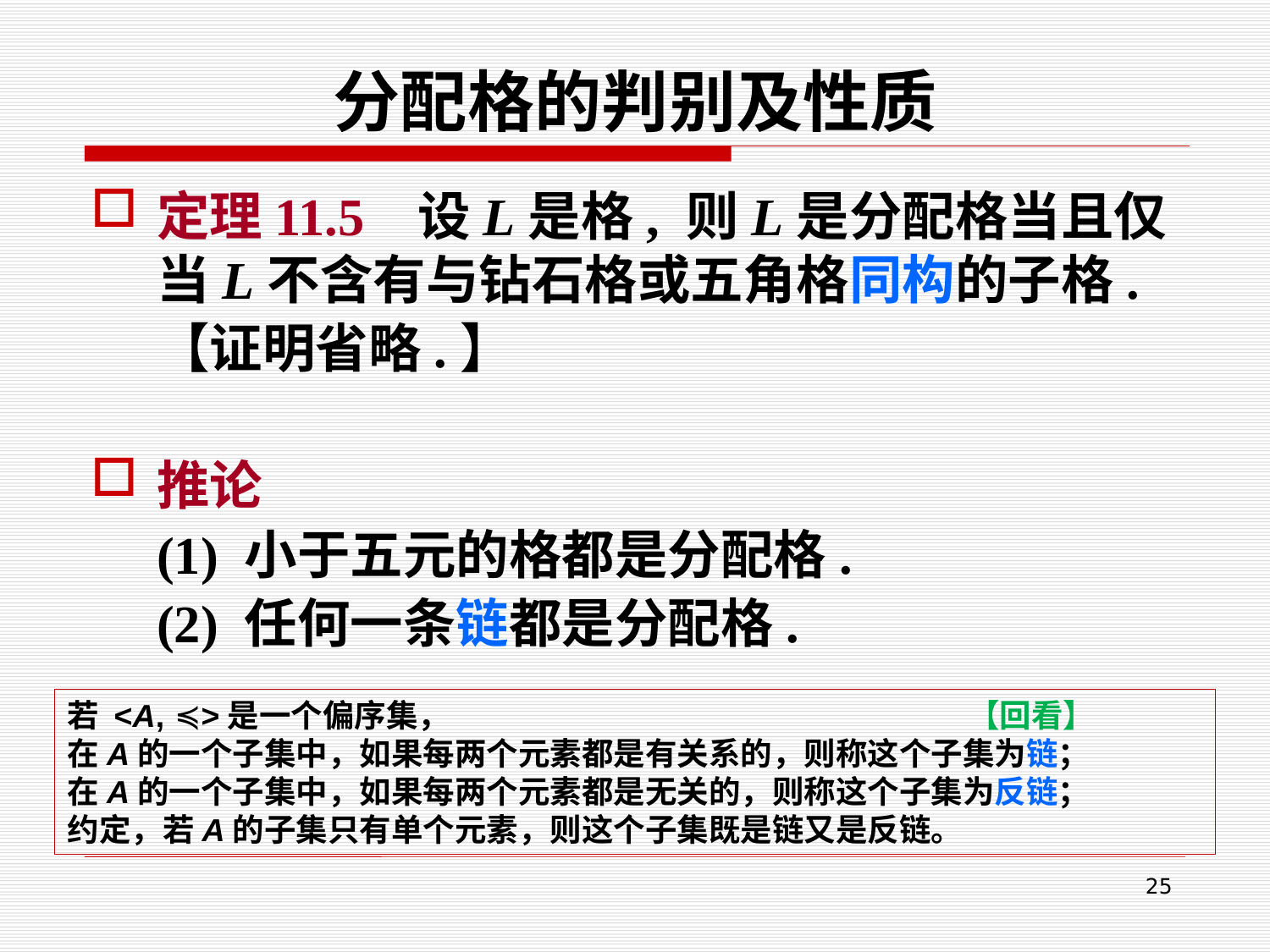

# 分配格的判别及性质
定理11.5   设L是格, 则L是分配格当且仅当L不含有与钻石格或五角格同构的子格.
【证明省略.】

推论
(1) 小于五元的格都是分配格.
(2) 任何一条链都是分配格.

若 <A, ≼>是一个偏序集，                                                                        【回看】
在A的一个子集中，如果每两个元素都是有关系的，则称这个子集为链；
在A的一个子集中，如果每两个元素都是无关的，则称这个子集为反链；
约定，若A的子集只有单个元素，则这个子集既是链又是反链。
25